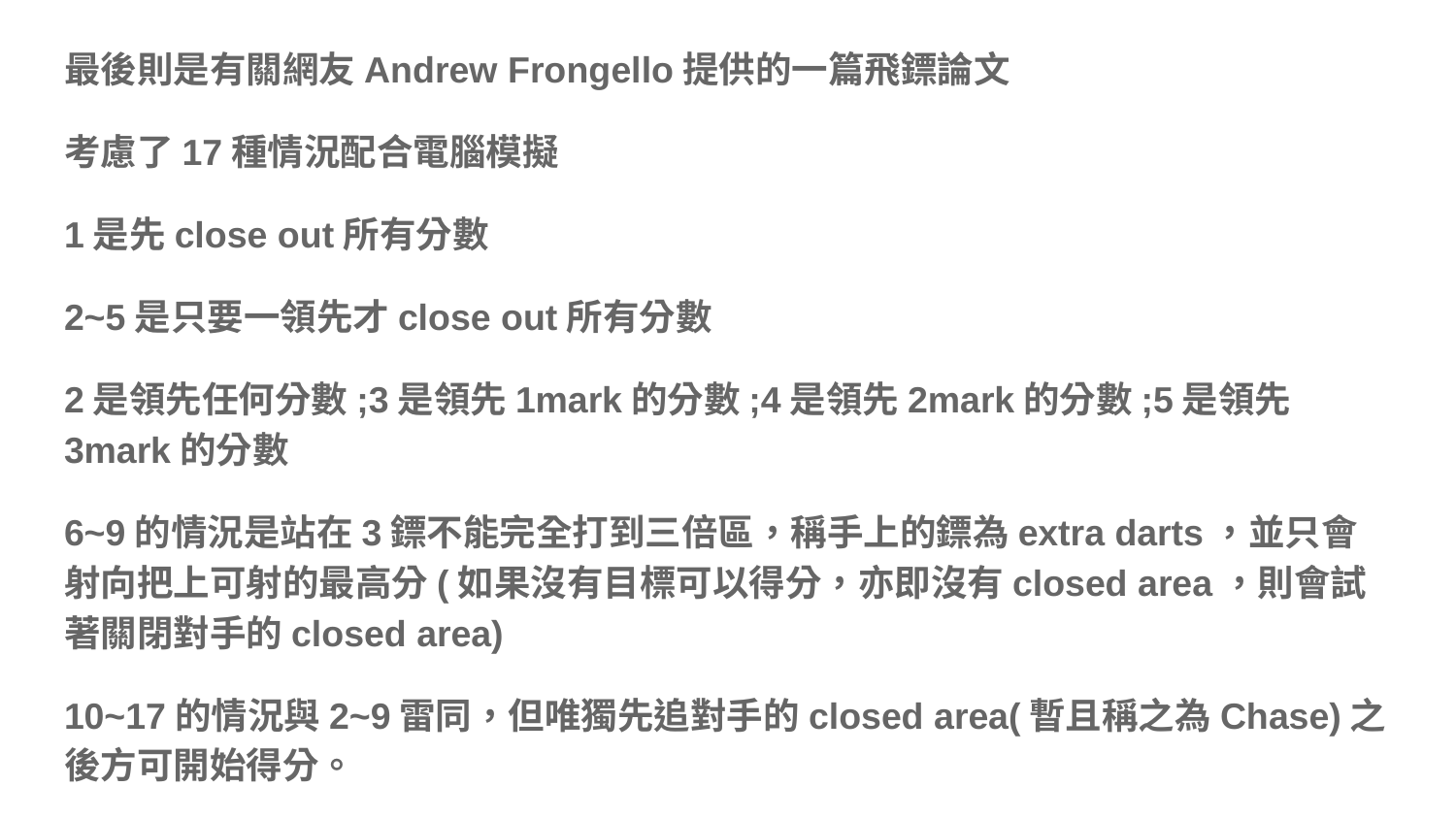

最後則是有關網友Andrew Frongello提供的一篇飛鏢論文
考慮了17種情況配合電腦模擬
1是先close out所有分數
2~5是只要一領先才close out所有分數
2是領先任何分數;3是領先1mark的分數;4是領先2mark的分數;5是領先3mark的分數
6~9的情況是站在3鏢不能完全打到三倍區，稱手上的鏢為extra darts，並只會射向把上可射的最高分(如果沒有目標可以得分，亦即沒有closed area，則會試著關閉對手的closed area)
10~17的情況與2~9雷同，但唯獨先追對手的closed area(暫且稱之為Chase)之後方可開始得分。